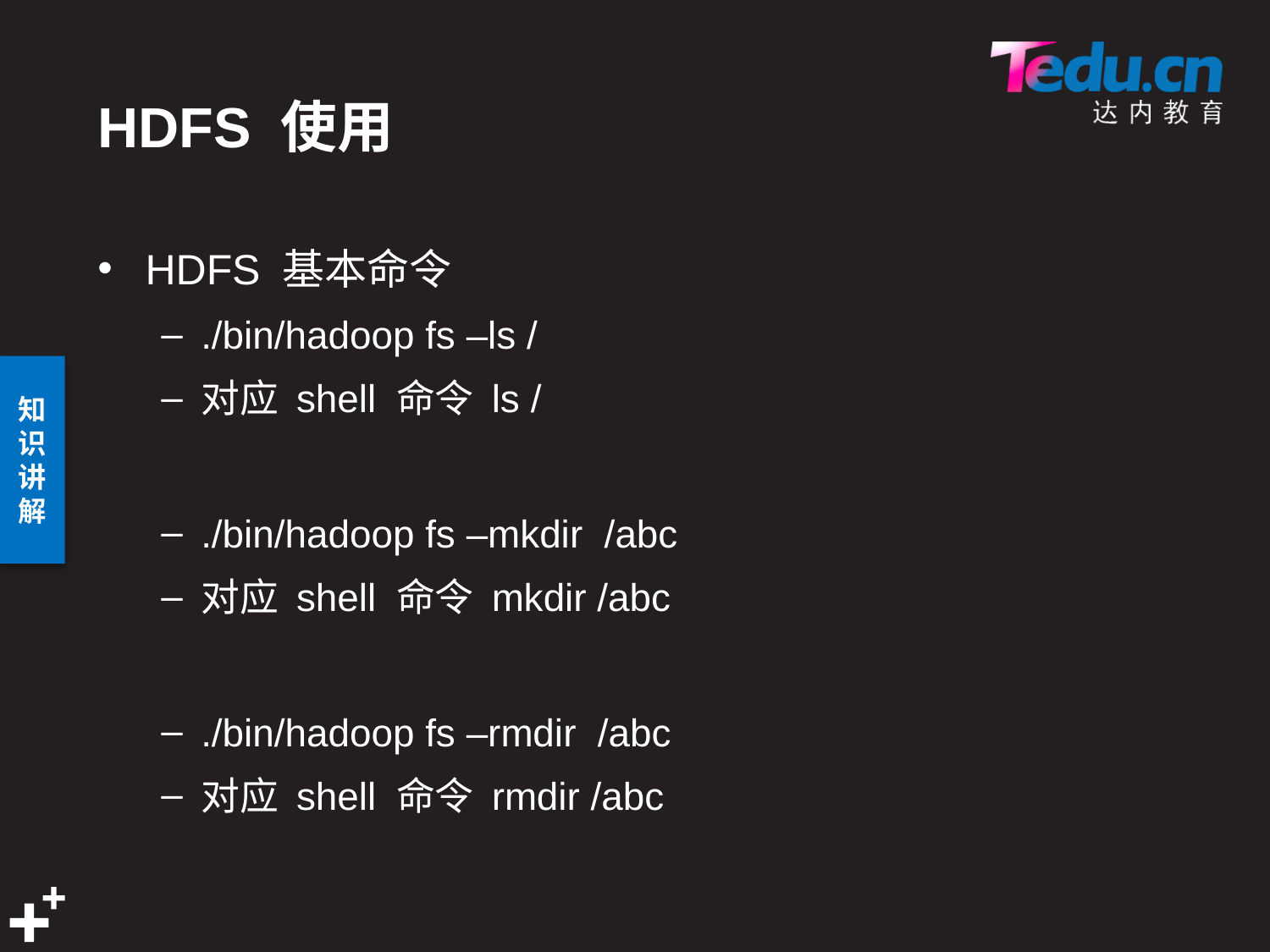

# HDFS 使用
HDFS 基本命令
./bin/hadoop fs –ls /
对应 shell 命令 ls /

./bin/hadoop fs –mkdir  /abc
对应 shell 命令 mkdir /abc

./bin/hadoop fs –rmdir  /abc
对应 shell 命令 rmdir /abc